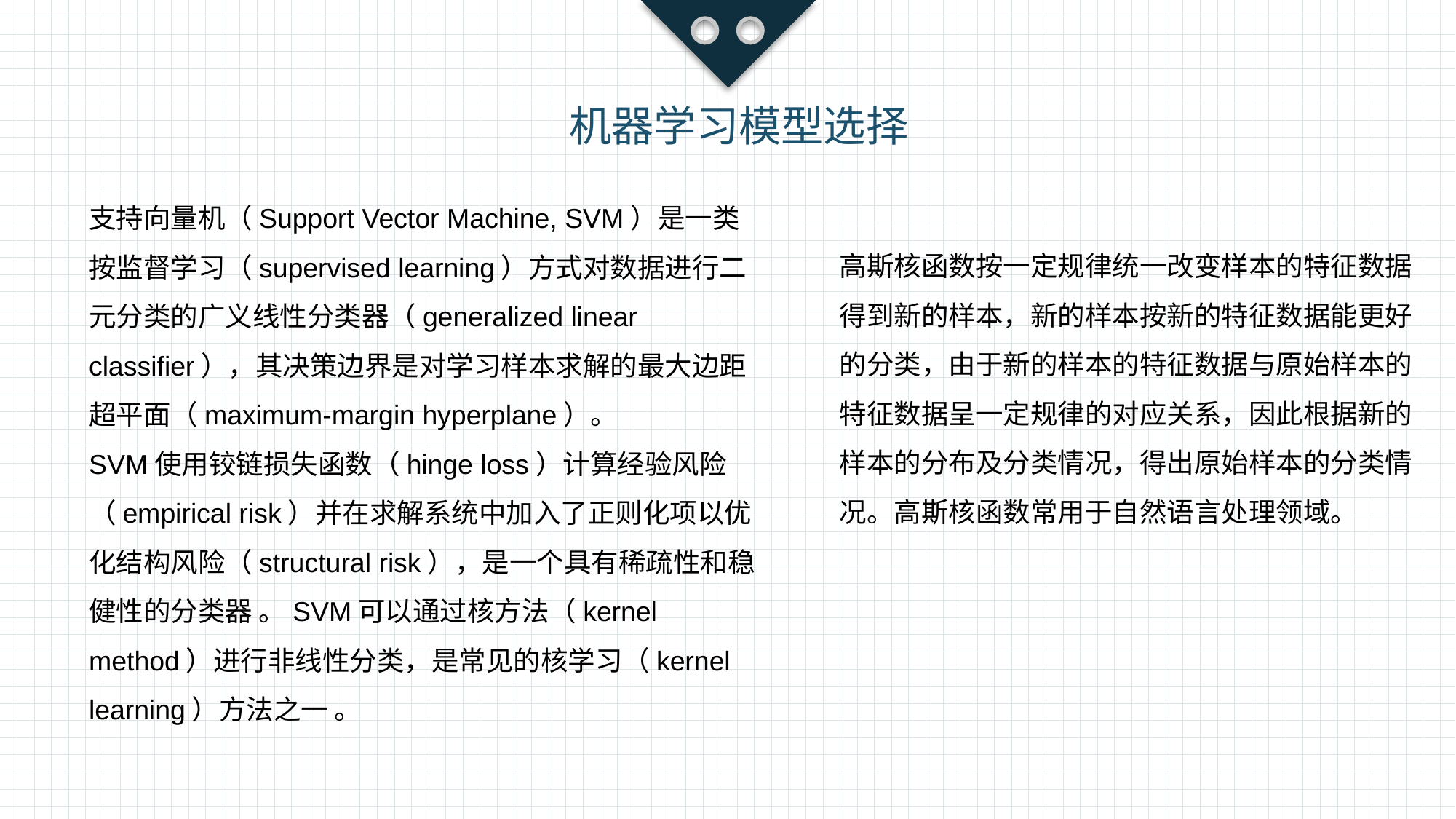

机器学习模型选择
支持向量机（Support Vector Machine, SVM）是一类按监督学习（supervised learning）方式对数据进行二元分类的广义线性分类器（generalized linear classifier），其决策边界是对学习样本求解的最大边距超平面（maximum-margin hyperplane）。
SVM使用铰链损失函数（hinge loss）计算经验风险（empirical risk）并在求解系统中加入了正则化项以优化结构风险（structural risk），是一个具有稀疏性和稳健性的分类器 。SVM可以通过核方法（kernel method）进行非线性分类，是常见的核学习（kernel learning）方法之一 。
高斯核函数按一定规律统一改变样本的特征数据得到新的样本，新的样本按新的特征数据能更好的分类，由于新的样本的特征数据与原始样本的特征数据呈一定规律的对应关系，因此根据新的样本的分布及分类情况，得出原始样本的分类情况。高斯核函数常用于自然语言处理领域。